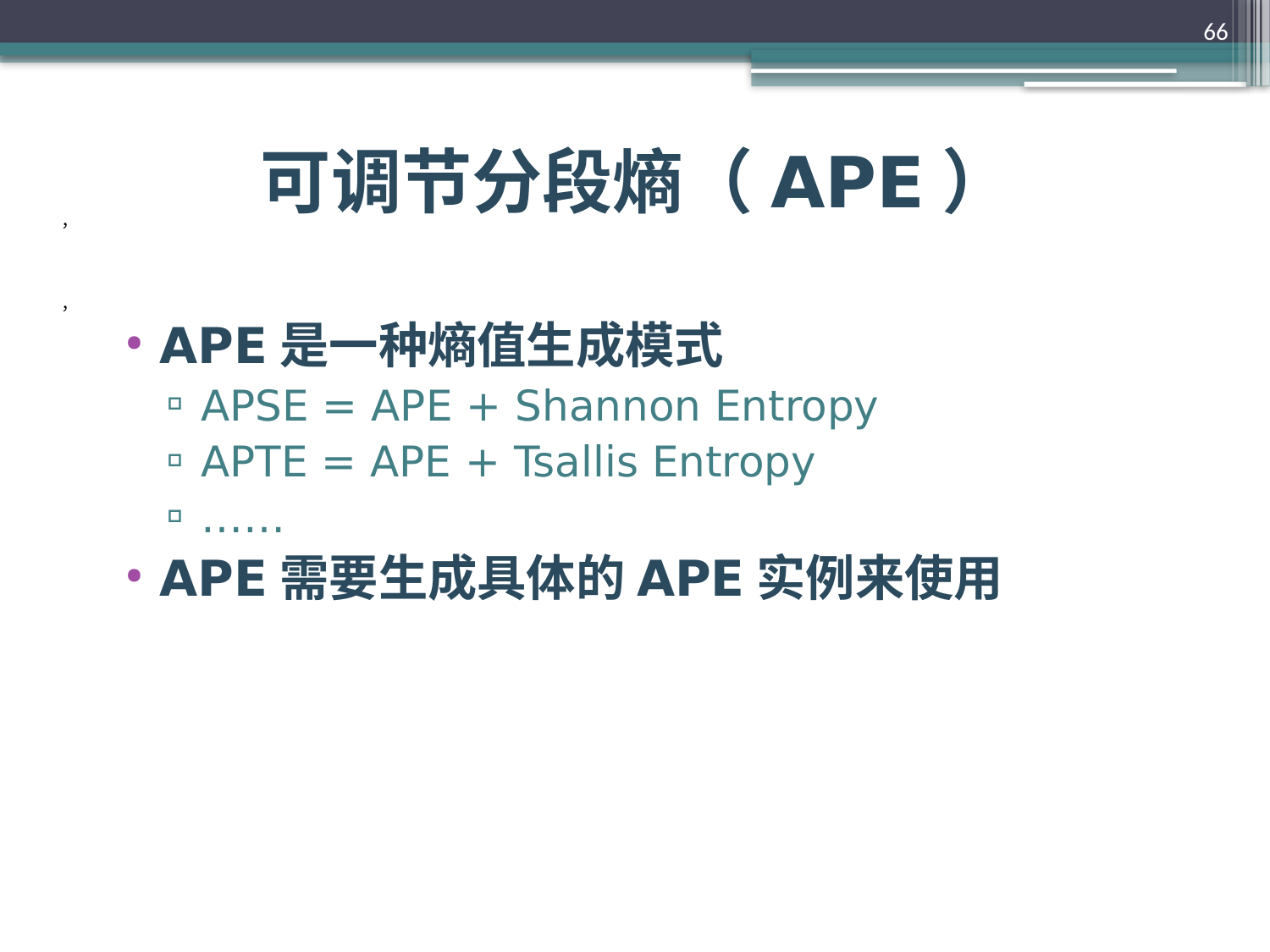

66
# 可调节分段熵（APE）

，

，
APE是一种熵值生成模式
APSE = APE + Shannon Entropy
APTE = APE + Tsallis Entropy
……
APE需要生成具体的APE实例来使用